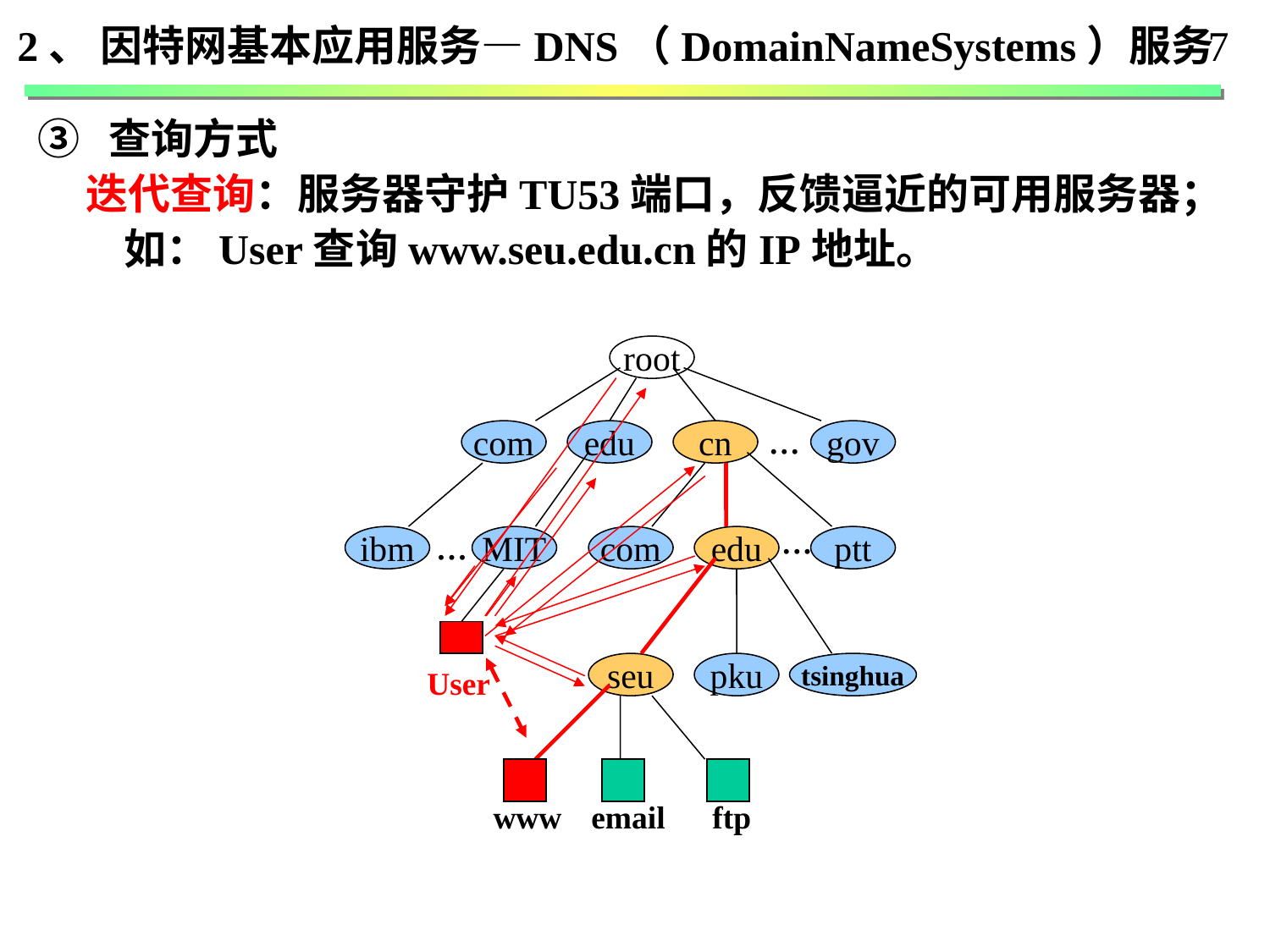

2、 因特网基本应用服务—DNS（DomainNameSystems）服务
7

③  查询方式
    迭代查询：服务器守护TU53端口，反馈逼近的可用服务器；
        如：User查询www.seu.edu.cn的IP地址。
root

...
com
edu
cn
gov

...
...
ibm
MIT
com
edu
ptt

seu
pku
tsinghua
User

www
email
  ftp